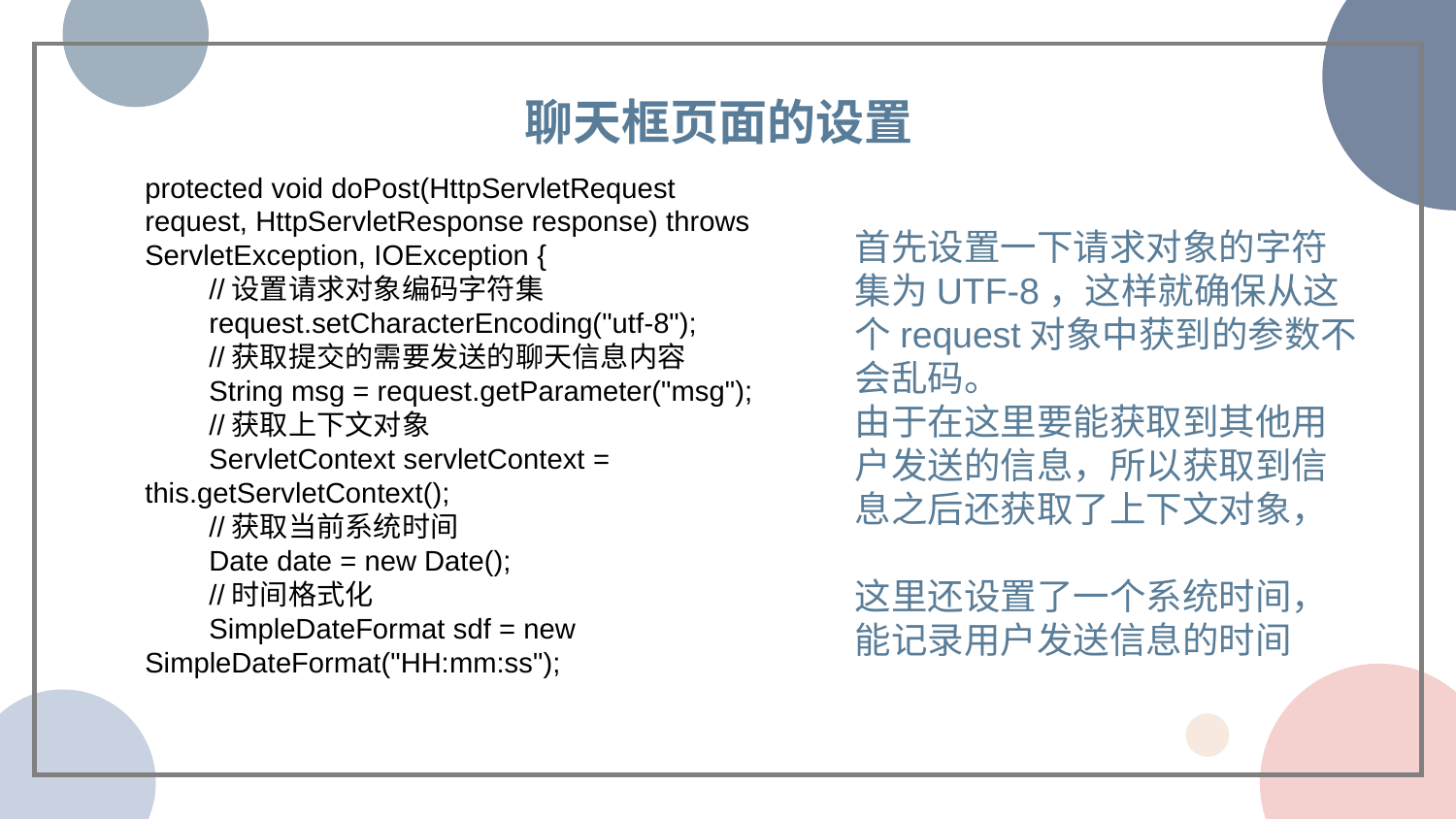

聊天框页面的设置
protected void doPost(HttpServletRequest request, HttpServletResponse response) throws ServletException, IOException {
        //设置请求对象编码字符集
        request.setCharacterEncoding("utf-8");
        //获取提交的需要发送的聊天信息内容
        String msg = request.getParameter("msg");
        //获取上下文对象
        ServletContext servletContext = this.getServletContext();
        //获取当前系统时间
        Date date = new Date();
        //时间格式化
        SimpleDateFormat sdf = new SimpleDateFormat("HH:mm:ss");

首先设置一下请求对象的字符集为UTF-8，这样就确保从这个request对象中获到的参数不会乱码。
由于在这里要能获取到其他用户发送的信息，所以获取到信息之后还获取了上下文对象，

这里还设置了一个系统时间，能记录用户发送信息的时间